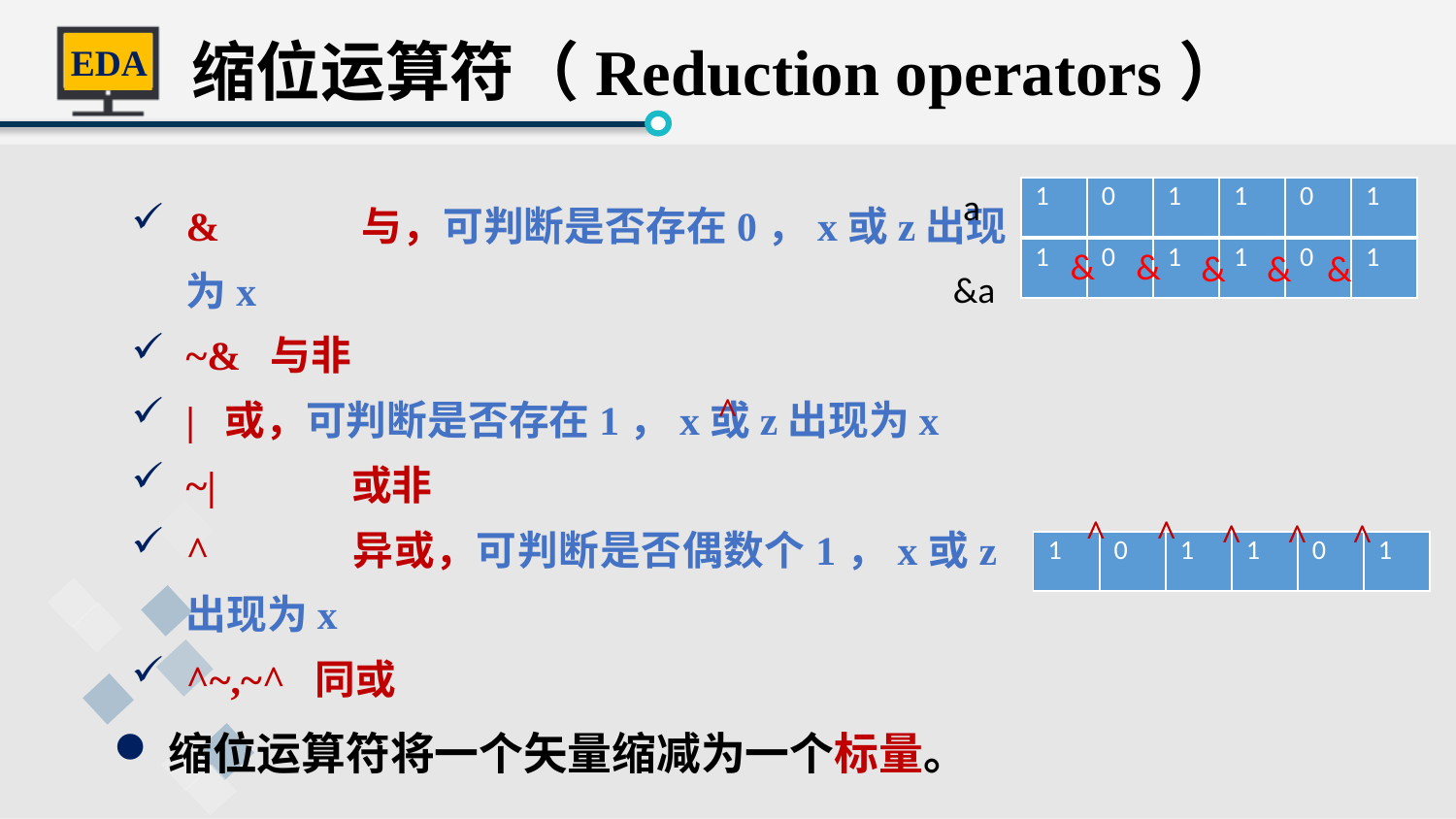

缩位运算符（Reduction operators）
&	  与，可判断是否存在0，x或z出现为x
~&  与非
|  或，可判断是否存在1，x或z出现为x
~|	 或非
^	 异或，可判断是否偶数个1，x或z出现为x
^~,~^  同或
缩位运算符将一个矢量缩减为一个标量。
| 1 | 0 | 1 | 1 | 0 | 1 |
| --- | --- | --- | --- | --- | --- |
a
&
&
&
&
&
| 1 | 0 | 1 | 1 | 0 | 1 |
| --- | --- | --- | --- | --- | --- |
&a
^
^
^
^
^
^
| 1 | 0 | 1 | 1 | 0 | 1 |
| --- | --- | --- | --- | --- | --- |